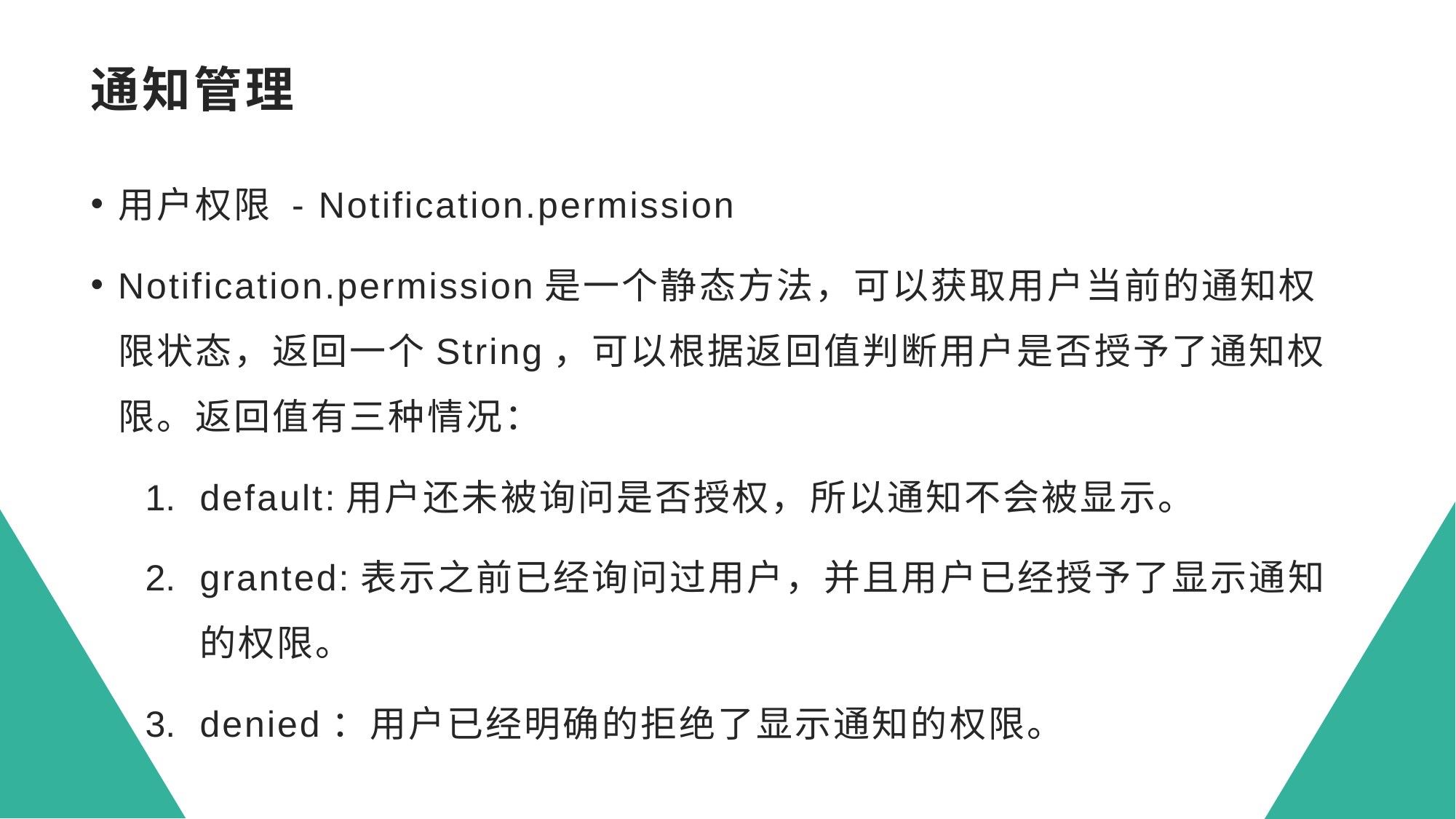

# 通知管理
用户权限 - Notification.permission
Notification.permission是一个静态方法，可以获取用户当前的通知权限状态，返回一个String，可以根据返回值判断用户是否授予了通知权限。返回值有三种情况：
default:用户还未被询问是否授权，所以通知不会被显示。
granted:表示之前已经询问过用户，并且用户已经授予了显示通知的权限。
denied：用户已经明确的拒绝了显示通知的权限。